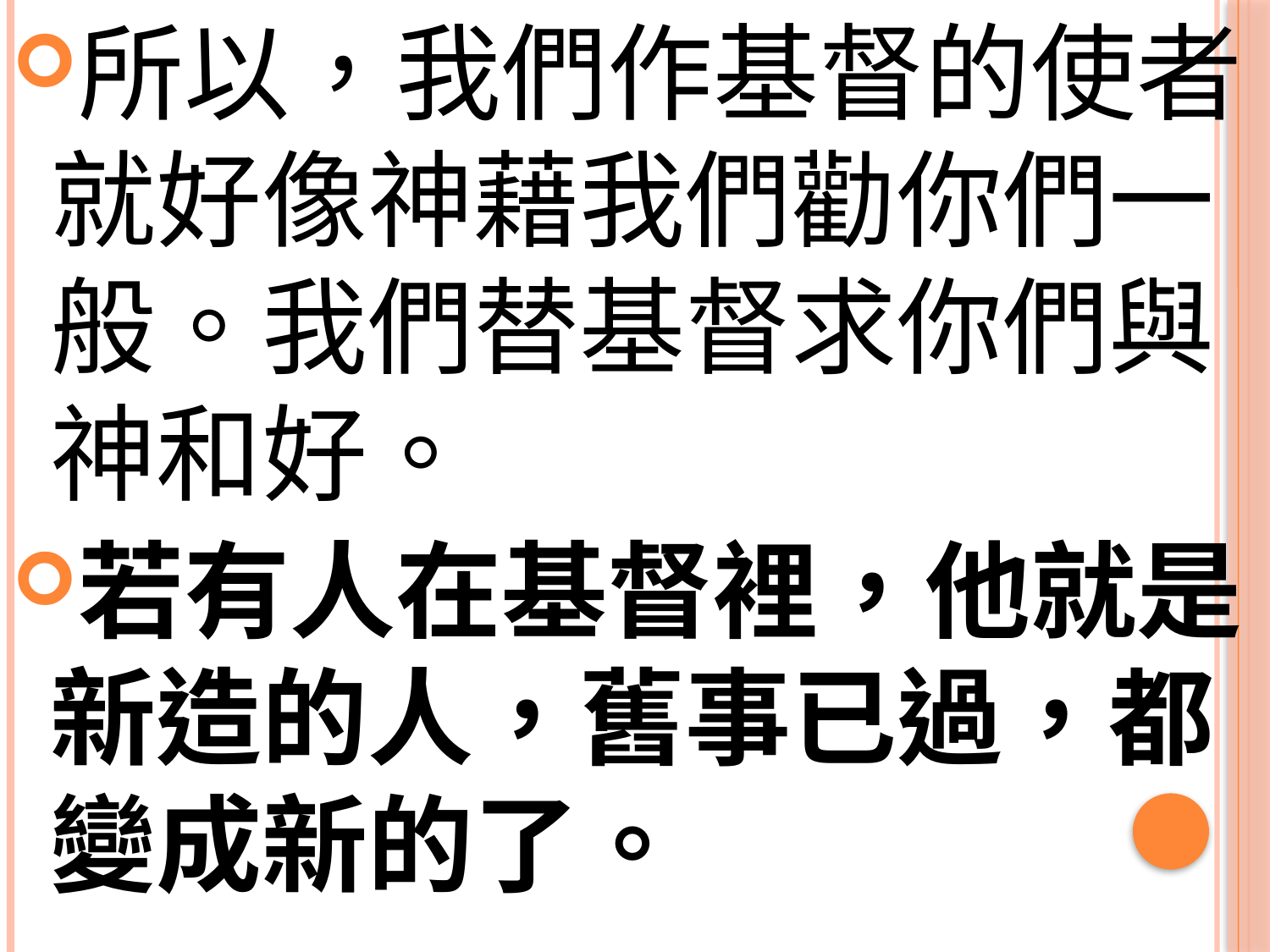

所以，我們作基督的使者，就好像神藉我們勸你們一般。我們替基督求你們與神和好。
若有人在基督裡，他就是新造的人，舊事已過，都變成新的了。